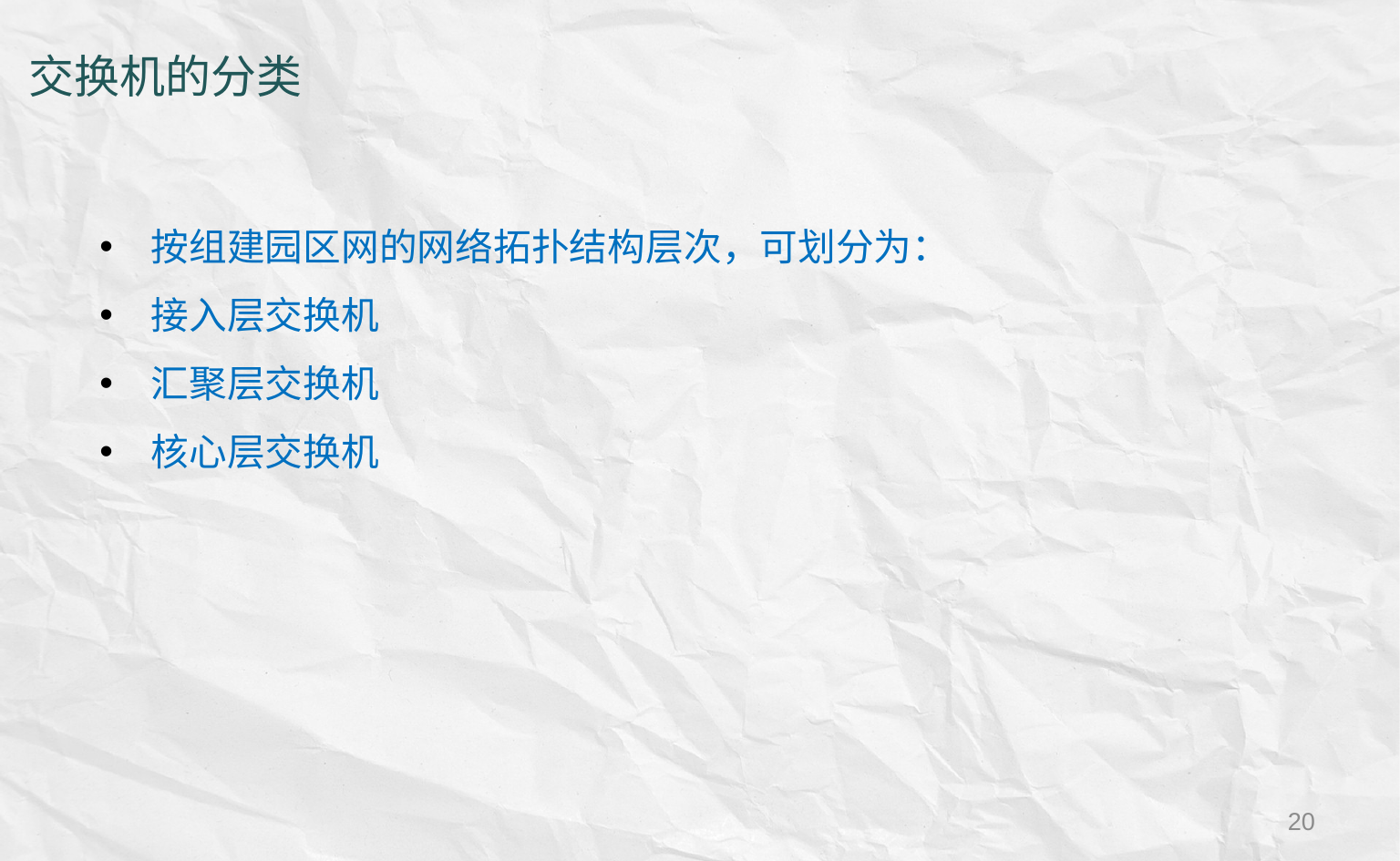

交换机的分类
按组建园区网的网络拓扑结构层次，可划分为：
接入层交换机
汇聚层交换机
核心层交换机

 20